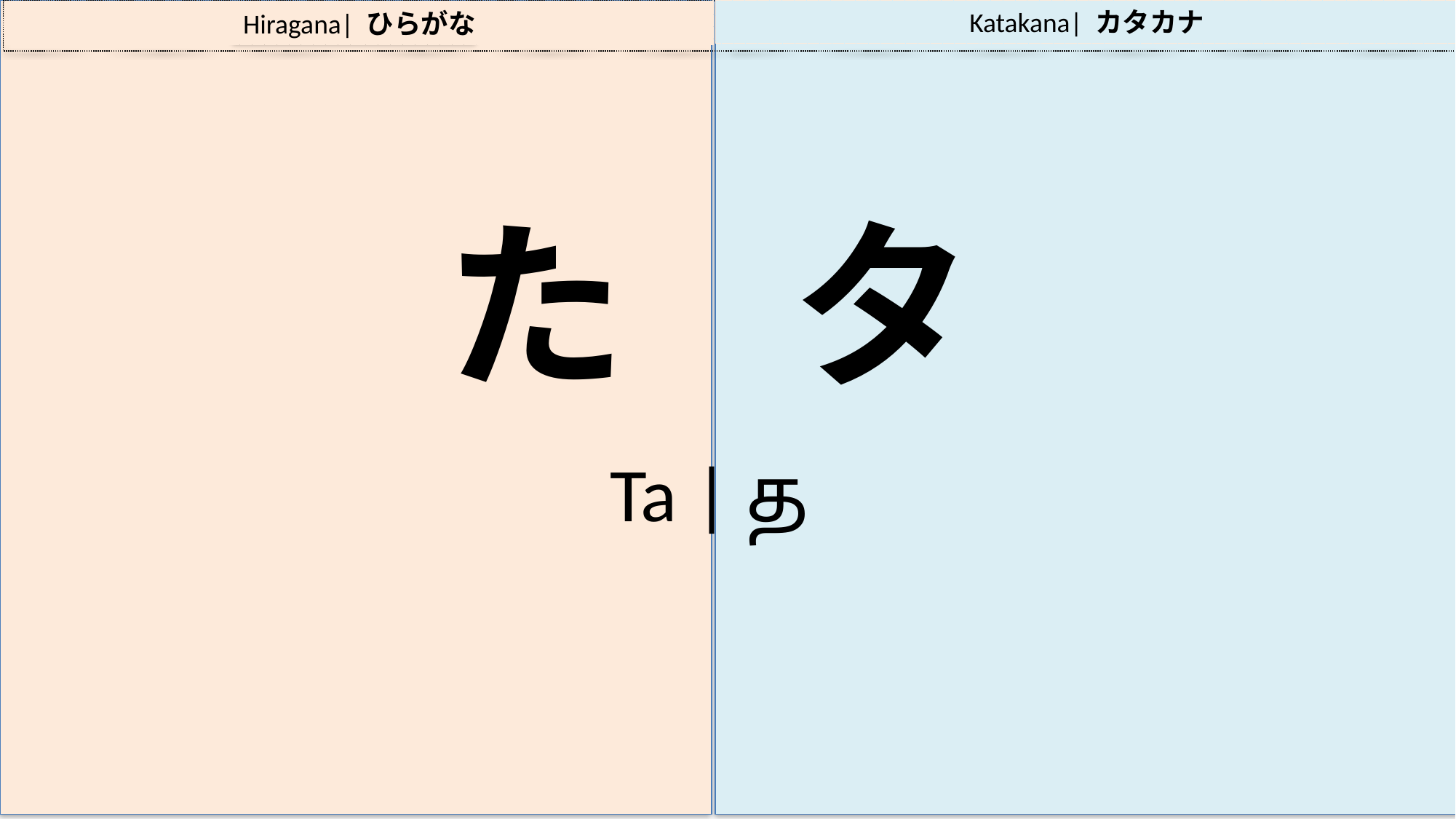

Katakana| カタカナ

Hiragana| ひらがな

た    タ
Ta | த